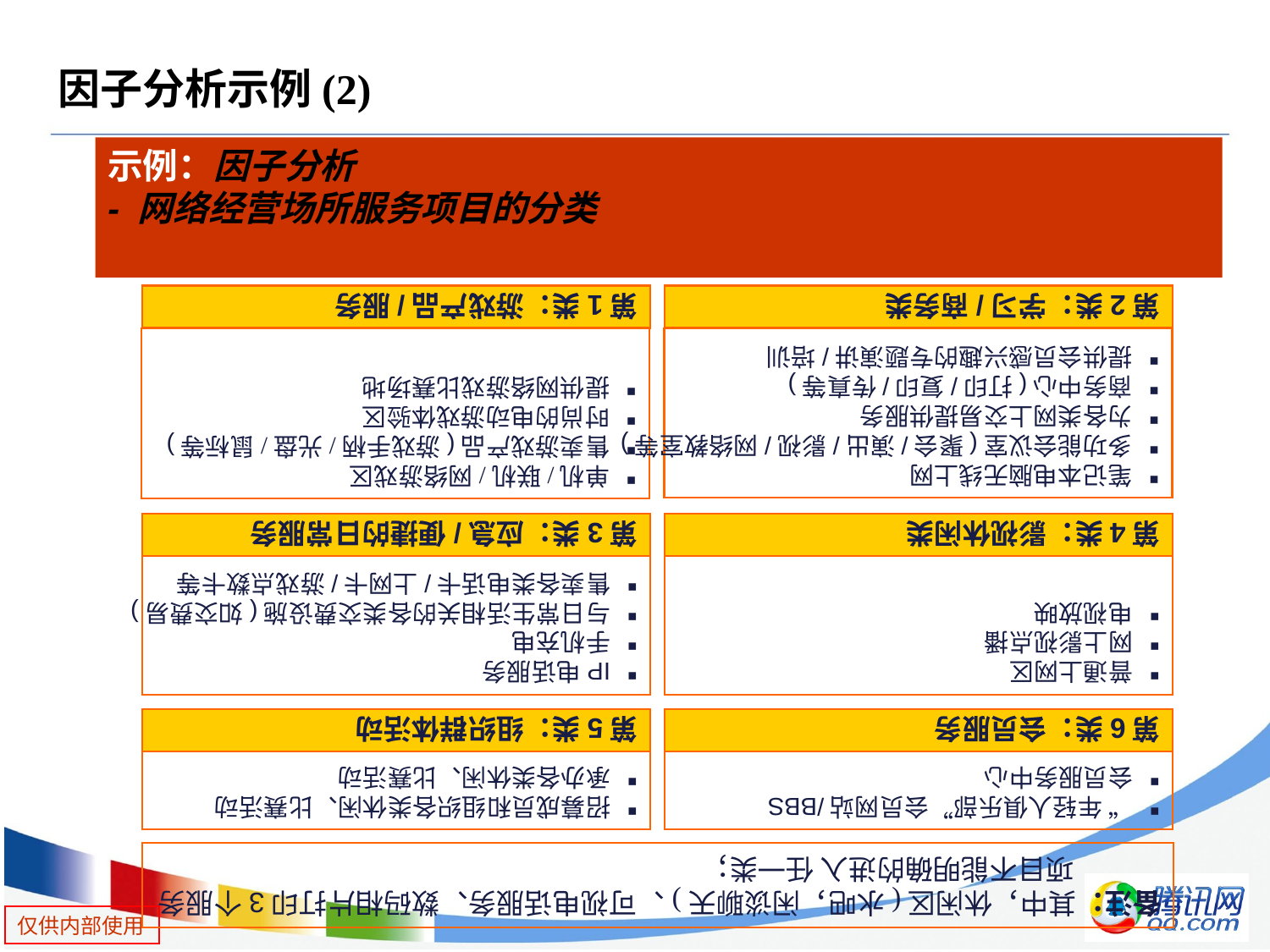

# 因子分析示例(2)
示例：因子分析
- 网络经营场所服务项目的分类
第1类：游戏产品/服务
单机/联机/网络游戏区
售卖游戏产品(游戏手柄/光盘/鼠标等)
时尚的电动游戏体验区
提供网络游戏比赛场地
第2类：学习/商务类
笔记本电脑无线上网
多功能会议室(聚会/演出/影视/网络教室等)
为各类网上交易提供服务
商务中心(打印/复印/传真等)
提供会员感兴趣的专题演讲/培训
备注：其中，休闲区(水吧，闲谈聊天)、可视电话服务、数码相片打印3个服务项目不能明确的进入 任一类；
第3类：应急/便捷的日常服务
IP电话服务
手机充电
与日常生活相关的各类交费设施(如交费易)
售卖各类电话卡/上网卡/游戏点数卡等
第4类：影视休闲类
普通上网区
网上影视点播
电视放映
第5类：组织群体活动
招募成员和组织各类休闲、比赛活动
承办各类休闲、比赛活动
第6类：会员服务
“年轻人俱乐部”会员网站/BBS
会员服务中心